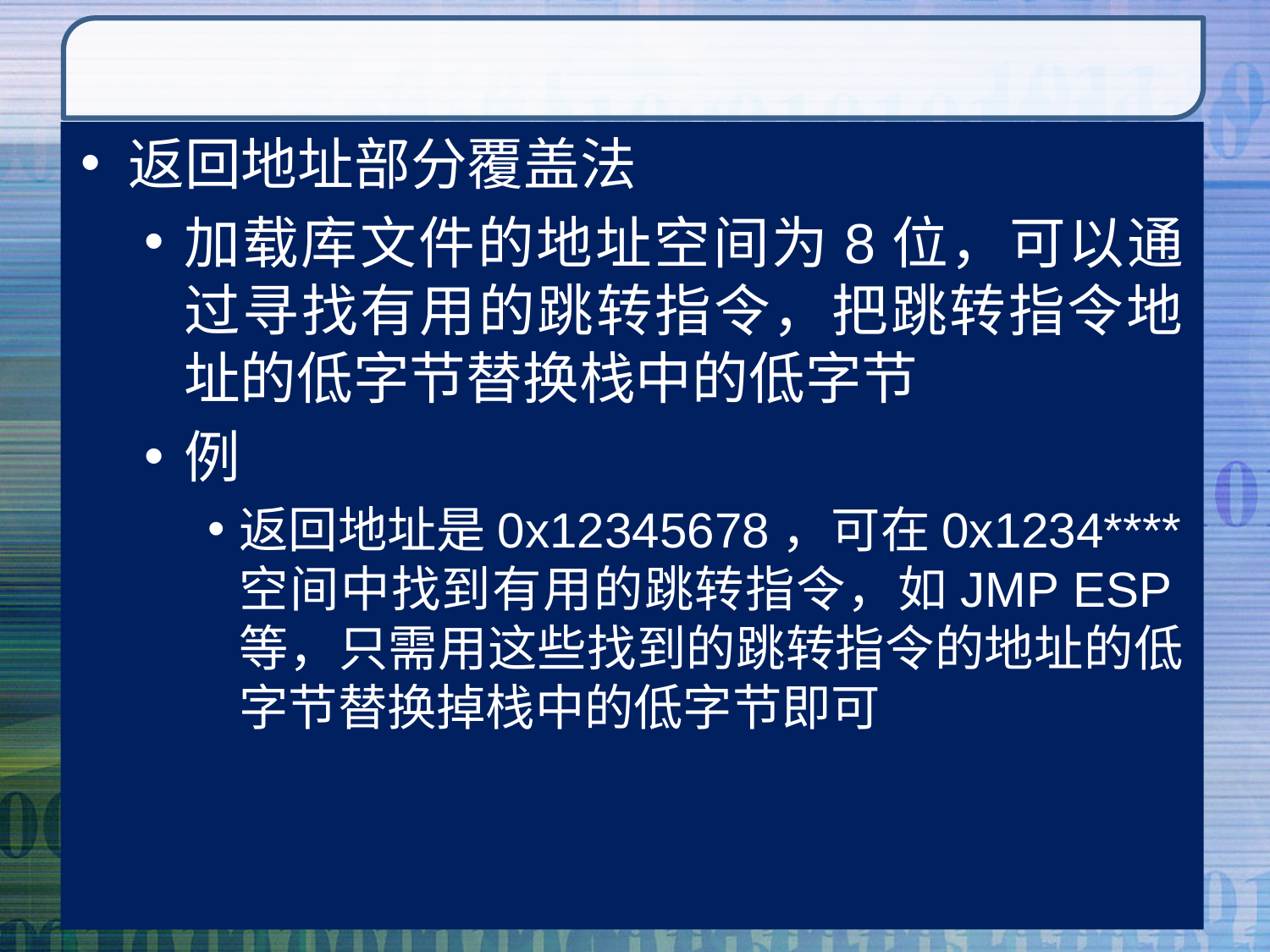

#
返回地址部分覆盖法
加载库文件的地址空间为8位，可以通过寻找有用的跳转指令，把跳转指令地址的低字节替换栈中的低字节
例
返回地址是0x12345678，可在0x1234****空间中找到有用的跳转指令，如JMP ESP等，只需用这些找到的跳转指令的地址的低字节替换掉栈中的低字节即可